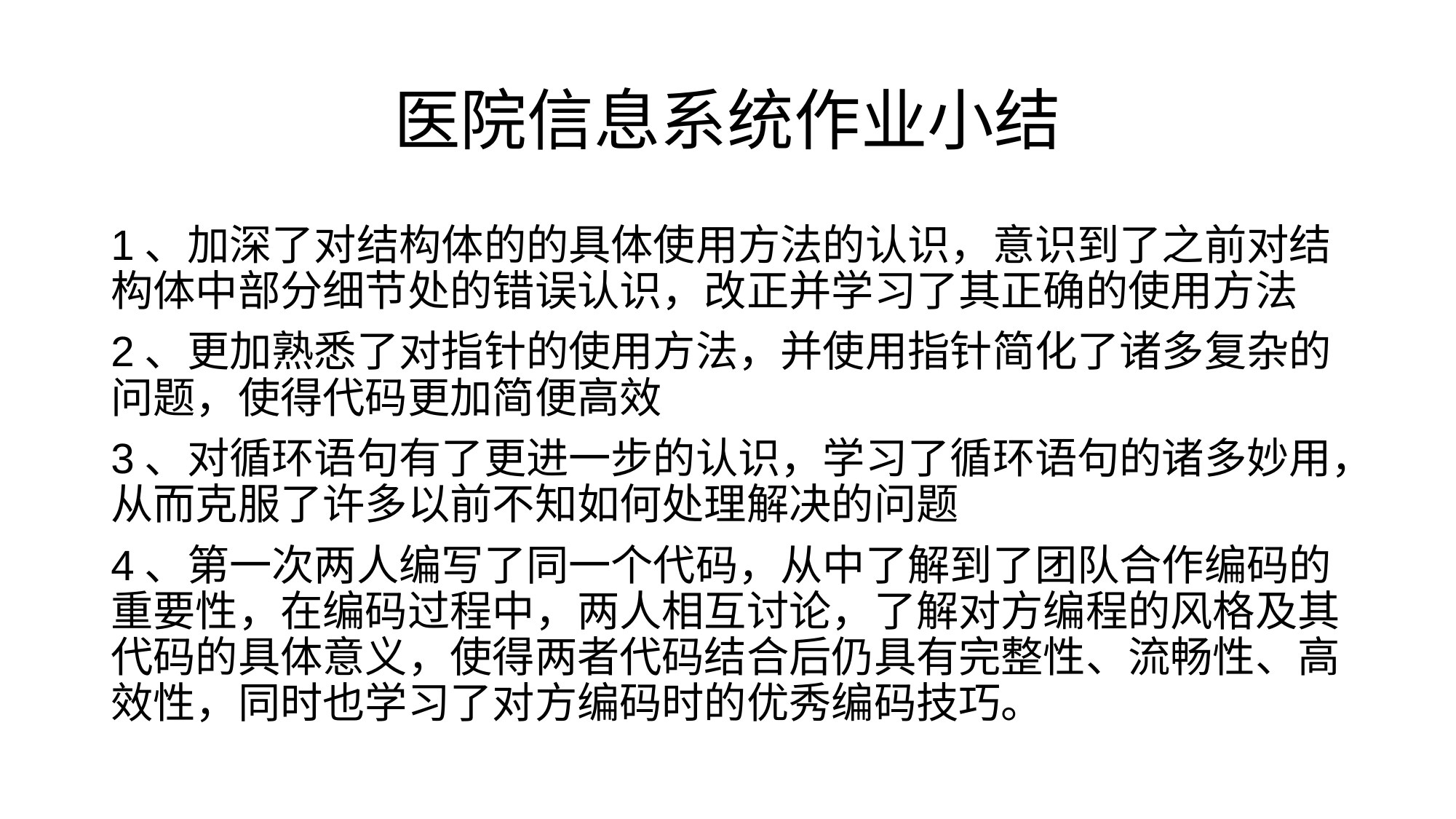

# 医院信息系统作业小结
1、加深了对结构体的的具体使用方法的认识，意识到了之前对结构体中部分细节处的错误认识，改正并学习了其正确的使用方法
2、更加熟悉了对指针的使用方法，并使用指针简化了诸多复杂的问题，使得代码更加简便高效
3、对循环语句有了更进一步的认识，学习了循环语句的诸多妙用，从而克服了许多以前不知如何处理解决的问题
4、第一次两人编写了同一个代码，从中了解到了团队合作编码的重要性，在编码过程中，两人相互讨论，了解对方编程的风格及其代码的具体意义，使得两者代码结合后仍具有完整性、流畅性、高效性，同时也学习了对方编码时的优秀编码技巧。